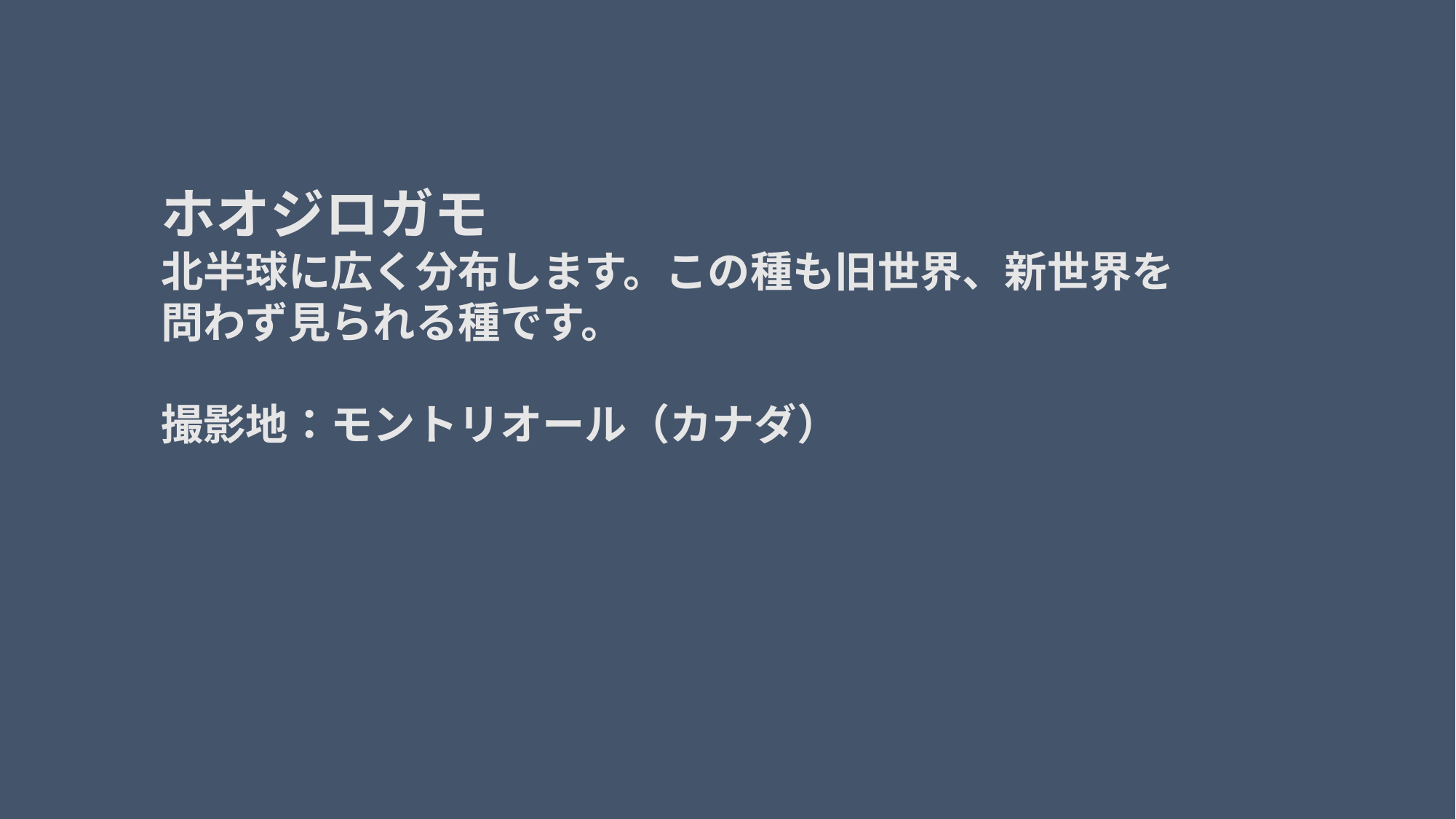

ホオジロガモ
北半球に広く分布します。この種も旧世界、新世界を問わず見られる種です。

撮影地：モントリオール（カナダ）